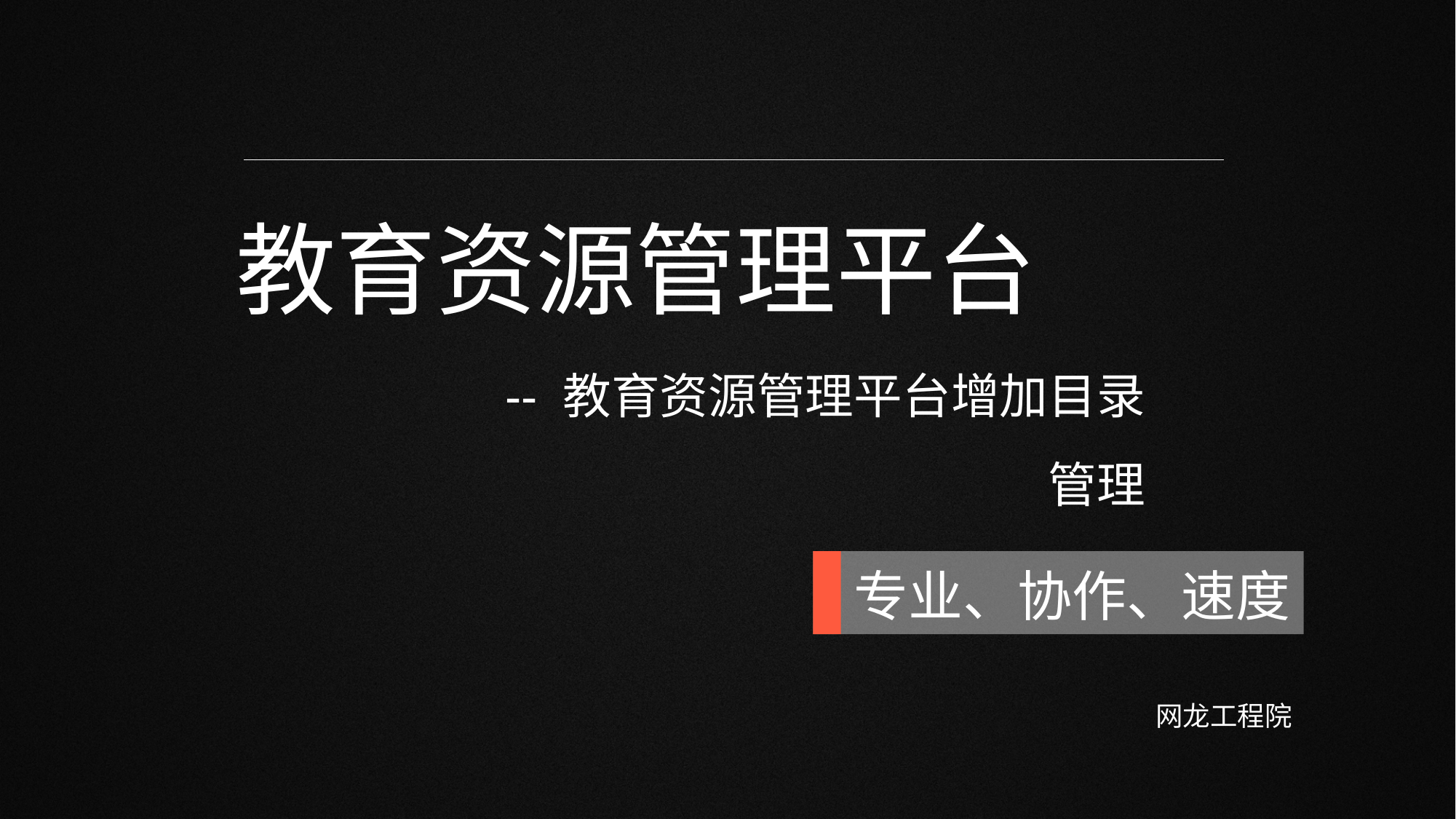

教育资源管理平台　　　　　	    -- 教育资源管理平台增加目录管理

专业、协作、速度
网龙工程院